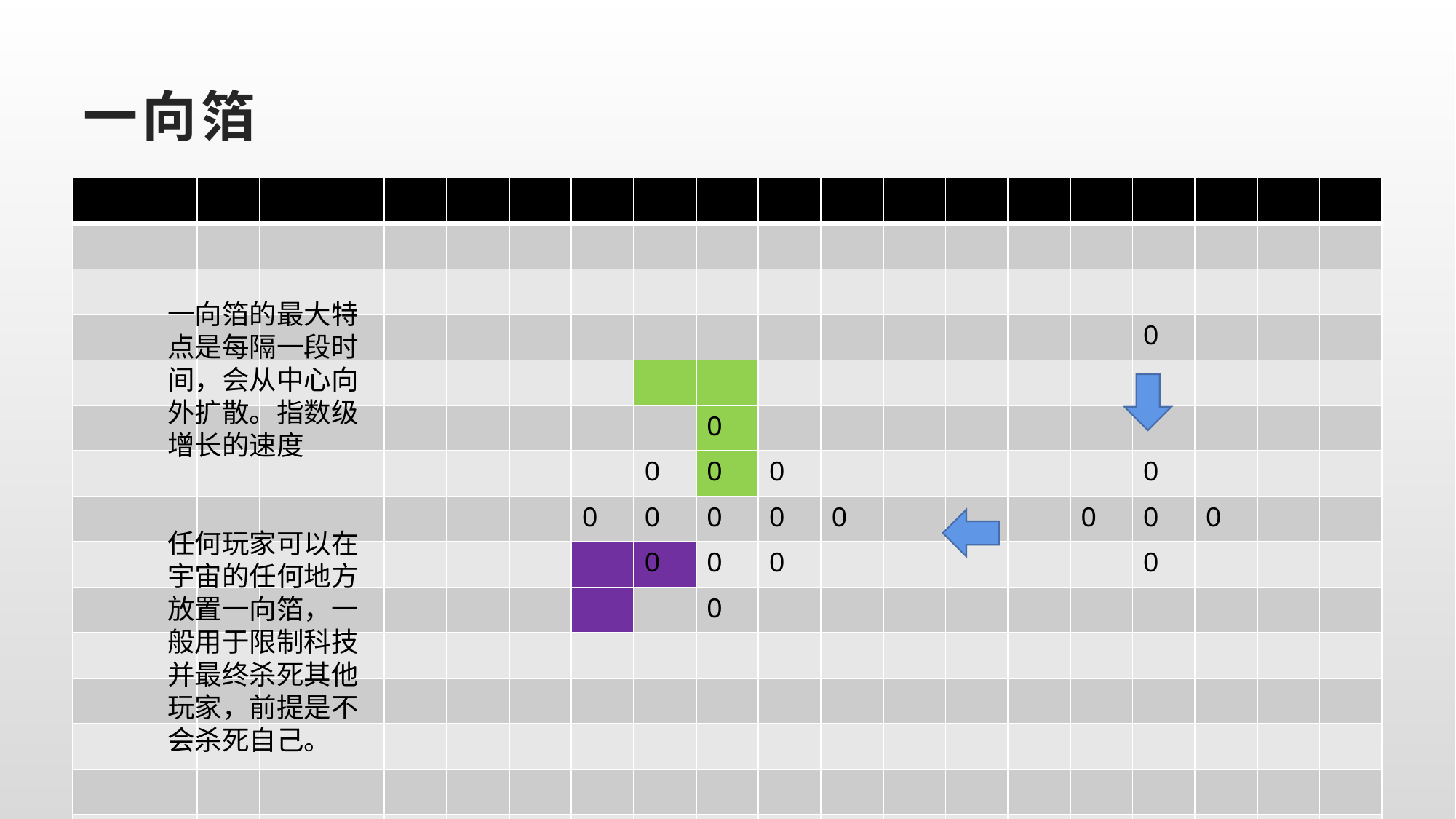

# 一向箔
|  |  |  |  |  |  |  |  |  |  |  |  |  |  |  |  |  |  |  |  |  |
| --- | --- | --- | --- | --- | --- | --- | --- | --- | --- | --- | --- | --- | --- | --- | --- | --- | --- | --- | --- | --- |
|  |  |  |  |  |  |  |  |  |  |  |  |  |  |  |  |  |  |  |  |  |
|  |  |  |  |  |  |  |  |  |  |  |  |  |  |  |  |  |  |  |  |  |
|  |  |  |  |  |  |  |  |  |  |  |  |  |  |  |  |  | 0 |  |  |  |
|  |  |  |  |  |  |  |  |  |  |  |  |  |  |  |  |  |  |  |  |  |
|  |  |  |  |  |  |  |  |  |  | 0 |  |  |  |  |  |  |  |  |  |  |
|  |  |  |  |  |  |  |  |  | 0 | 0 | 0 |  |  |  |  |  | 0 |  |  |  |
|  |  |  |  |  |  |  |  | 0 | 0 | 0 | 0 | 0 |  |  |  | 0 | 0 | 0 |  |  |
|  |  |  |  |  |  |  |  |  | 0 | 0 | 0 |  |  |  |  |  | 0 |  |  |  |
|  |  |  |  |  |  |  |  |  |  | 0 |  |  |  |  |  |  |  |  |  |  |
|  |  |  |  |  |  |  |  |  |  |  |  |  |  |  |  |  |  |  |  |  |
|  |  |  |  |  |  |  |  |  |  |  |  |  |  |  |  |  |  |  |  |  |
|  |  |  |  |  |  |  |  |  |  |  |  |  |  |  |  |  |  |  |  |  |
|  |  |  |  |  |  |  |  |  |  |  |  |  |  |  |  |  |  |  |  |  |
|  |  |  |  |  |  |  |  |  |  |  |  |  |  |  |  |  |  |  |  |  |
|  |  |  |  |  |  |  |  |  |  |  |  |  |  |  |  |  |  |  |  |  |
|  |  |  |  |  |  |  |  |  |  |  |  |  |  |  |  |  |  |  |  |  |
|  |  |  |  |  |  |  |  |  |  |  |  |  |  |  |  |  |  |  |  |  |
|  |  |  |  |  |  |  |  |  |  |  |  |  |  |  |  |  |  |  |  |  |
|  |  |  |  |  |  |  |  |  |  |  |  |  |  |  |  |  |  |  |  |  |
|  |  |  |  |  |  |  |  |  |  |  |  |  |  |  |  |  |  |  |  |  |
一向箔的最大特点是每隔一段时间，会从中心向外扩散。指数级增长的速度

任何玩家可以在宇宙的任何地方放置一向箔，一般用于限制科技并最终杀死其他玩家，前提是不会杀死自己。